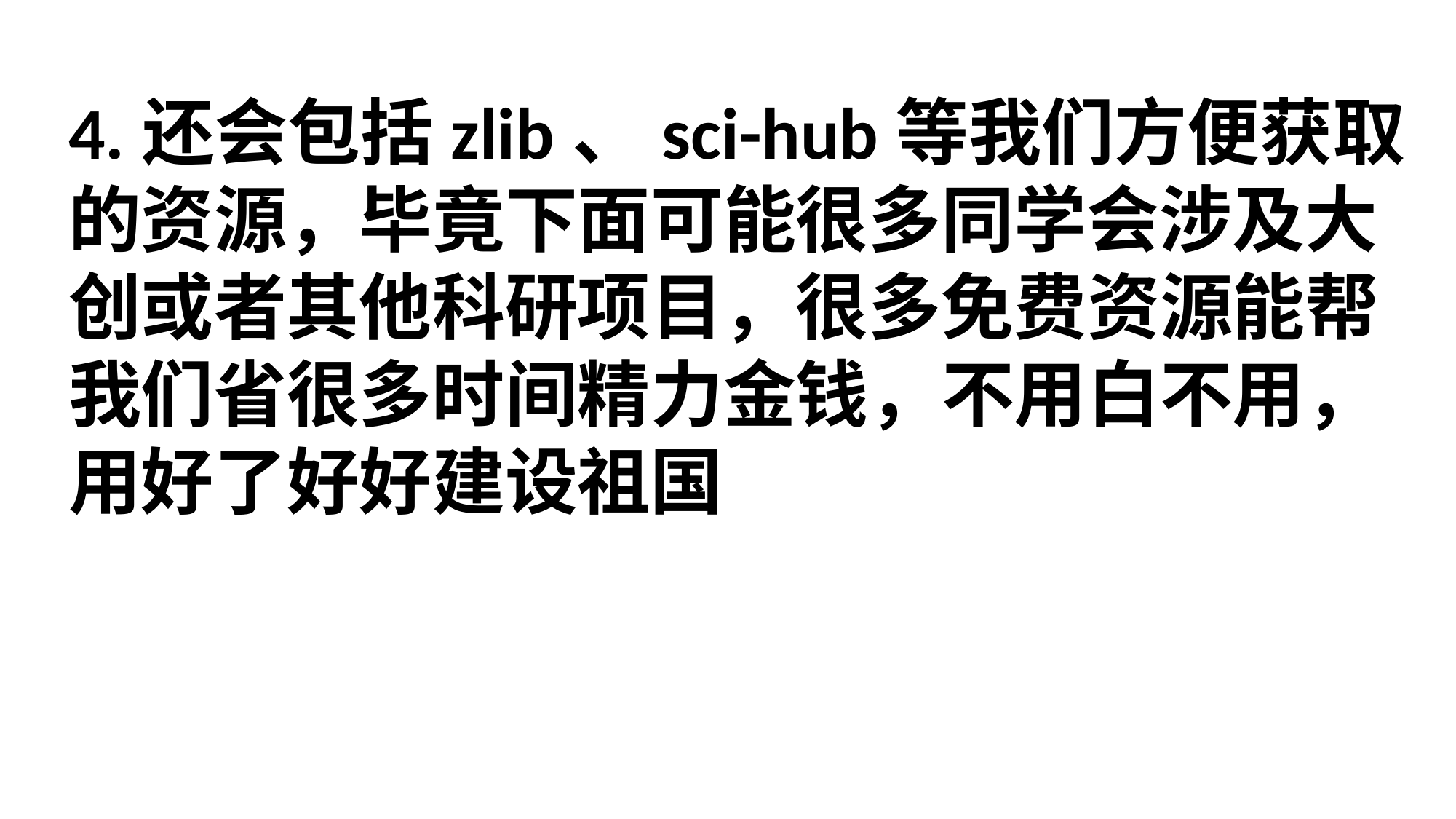

4.还会包括zlib、sci-hub等我们方便获取的资源，毕竟下面可能很多同学会涉及大创或者其他科研项目，很多免费资源能帮我们省很多时间精力金钱，不用白不用，用好了好好建设祖国